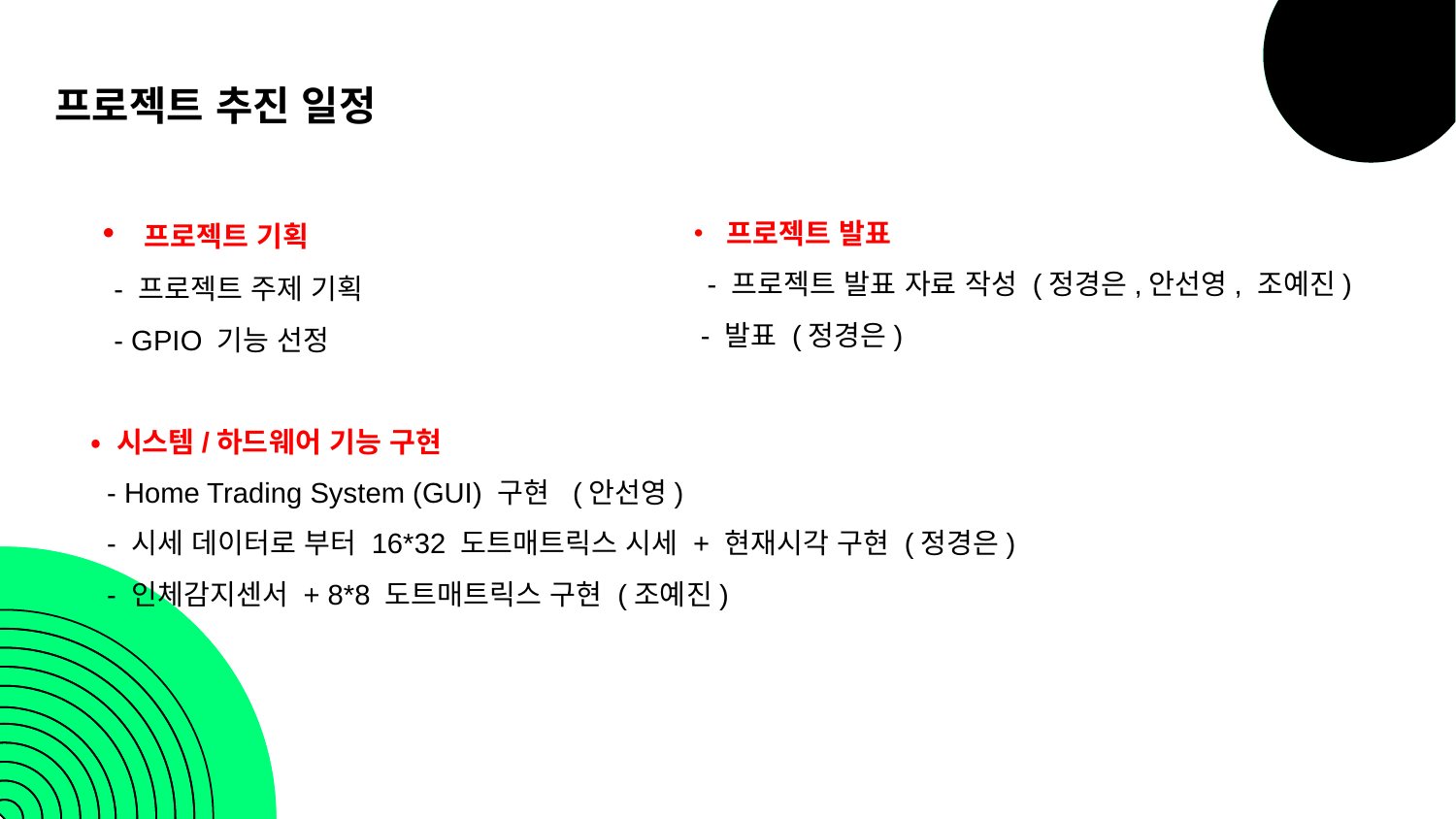

# 프로젝트 추진 일정
• 프로젝트 기획
  - 프로젝트 주제 기획
  - GPIO 기능 선정
• 시스템/하드웨어 기능 구현
  - Home Trading System (GUI) 구현  (안선영)
  - 시세 데이터로 부터 16*32 도트매트릭스 시세 + 현재시각 구현 (정경은)
  - 인체감지센서 + 8*8 도트매트릭스 구현 (조예진)

• 프로젝트 발표
  - 프로젝트 발표 자료 작성 (정경은,안선영, 조예진)
  - 발표 (정경은)